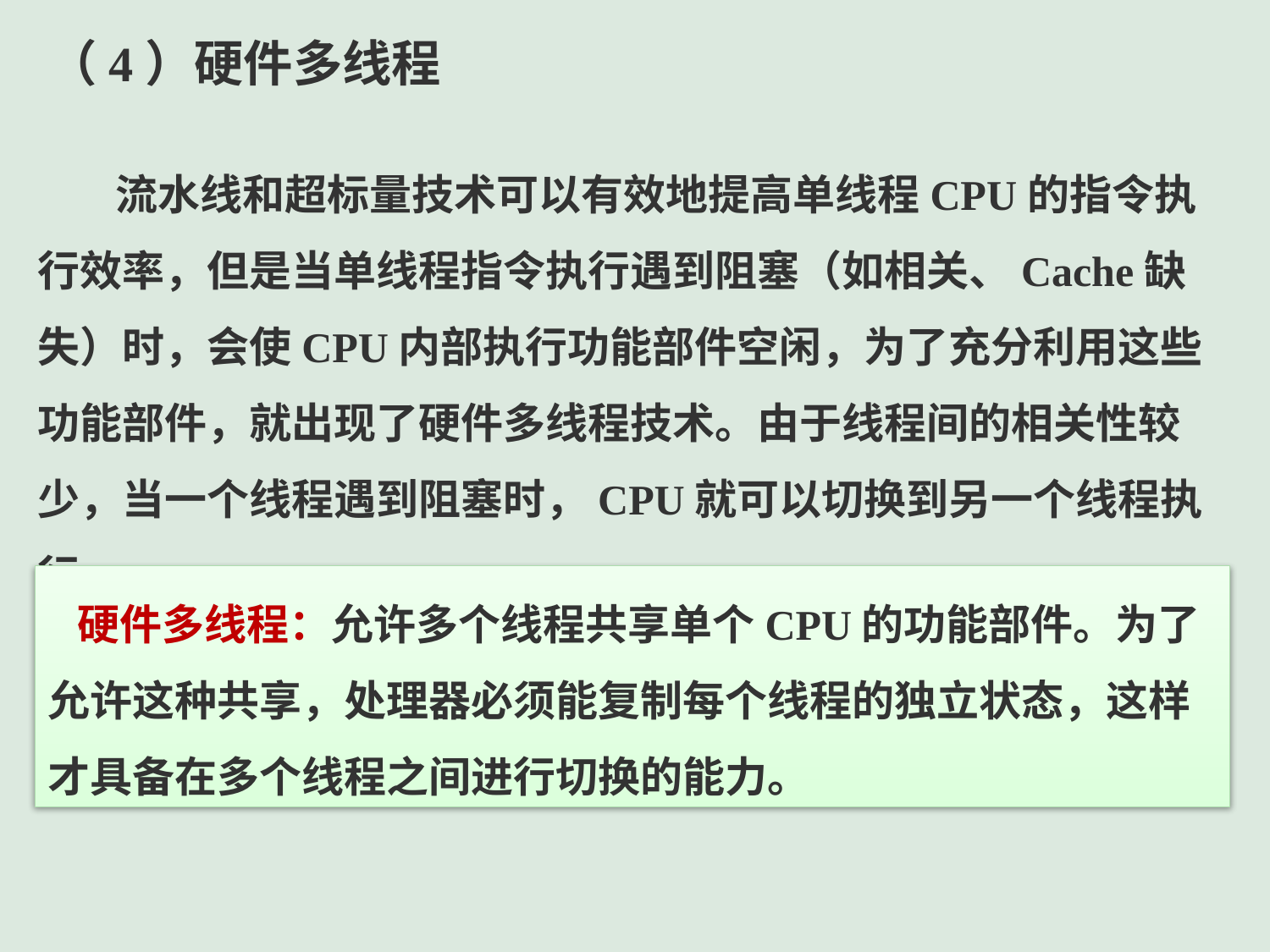

（4）硬件多线程
    流水线和超标量技术可以有效地提高单线程CPU的指令执行效率，但是当单线程指令执行遇到阻塞（如相关、Cache缺失）时，会使CPU内部执行功能部件空闲，为了充分利用这些功能部件，就出现了硬件多线程技术。由于线程间的相关性较少，当一个线程遇到阻塞时，CPU就可以切换到另一个线程执行。
硬件多线程：允许多个线程共享单个CPU的功能部件。为了允许这种共享，处理器必须能复制每个线程的独立状态，这样才具备在多个线程之间进行切换的能力。